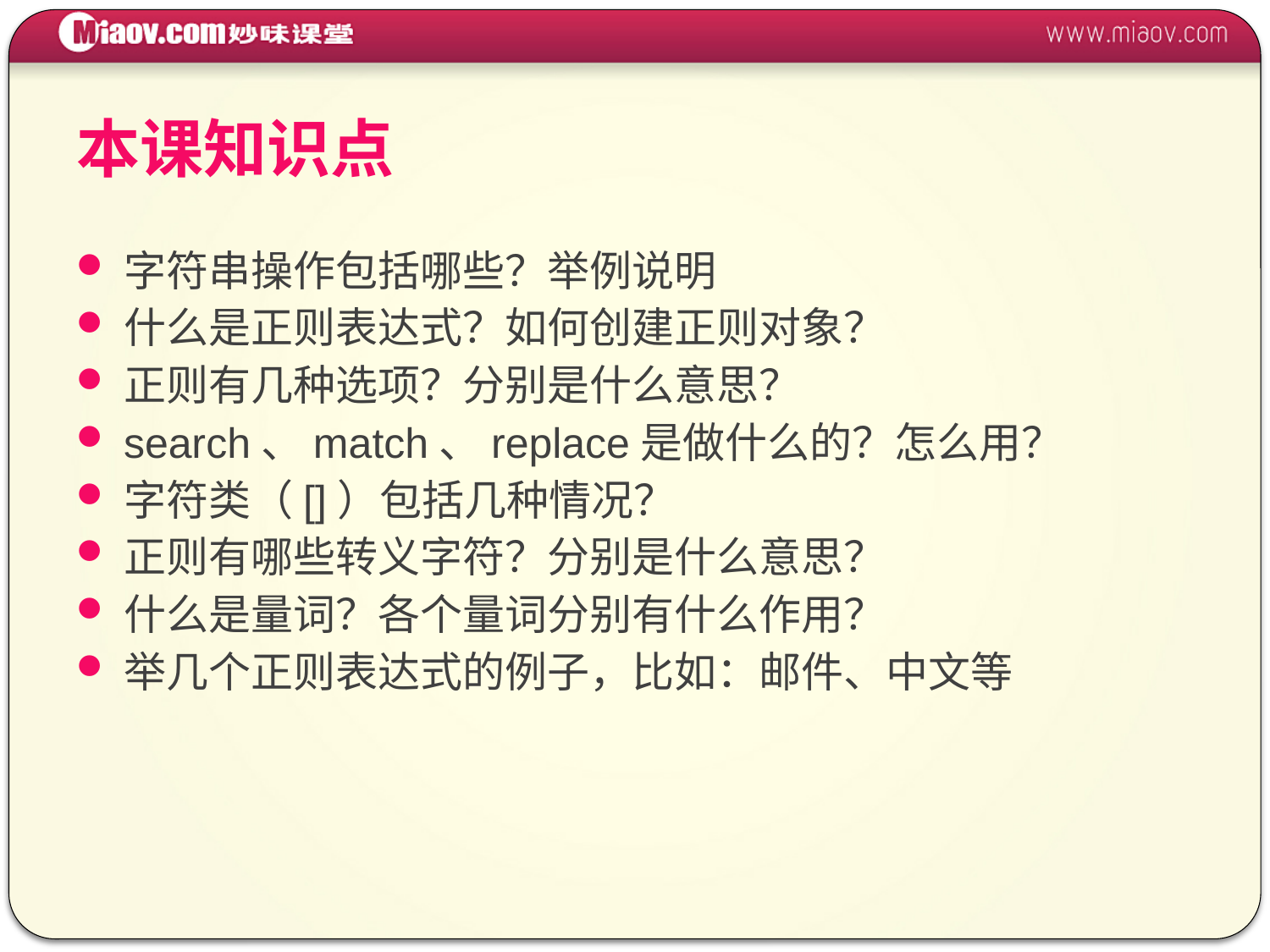

# 本课知识点
字符串操作包括哪些？举例说明
什么是正则表达式？如何创建正则对象？
正则有几种选项？分别是什么意思？
search、match、replace是做什么的？怎么用？
字符类（[]）包括几种情况？
正则有哪些转义字符？分别是什么意思？
什么是量词？各个量词分别有什么作用？
举几个正则表达式的例子，比如：邮件、中文等